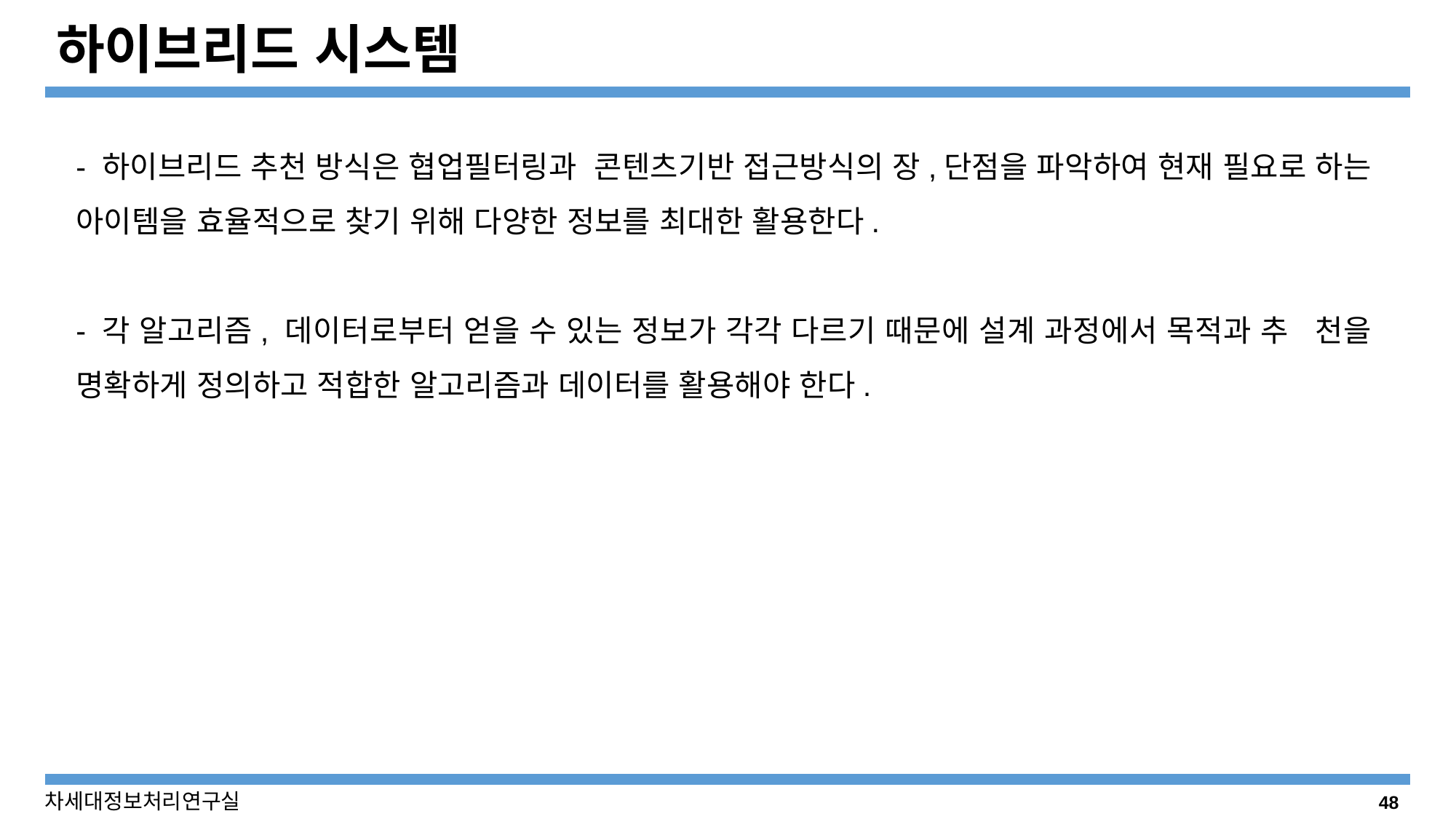

# 하이브리드 시스템
- 하이브리드 추천 방식은 협업필터링과  콘텐츠기반 접근방식의 장,단점을 파악하여 현재 필요로 하는 아이템을 효율적으로 찾기 위해 다양한 정보를 최대한 활용한다.

- 각 알고리즘, 데이터로부터 얻을 수 있는 정보가 각각 다르기 때문에 설계 과정에서 목적과 추   천을 명확하게 정의하고 적합한 알고리즘과 데이터를 활용해야 한다.
48